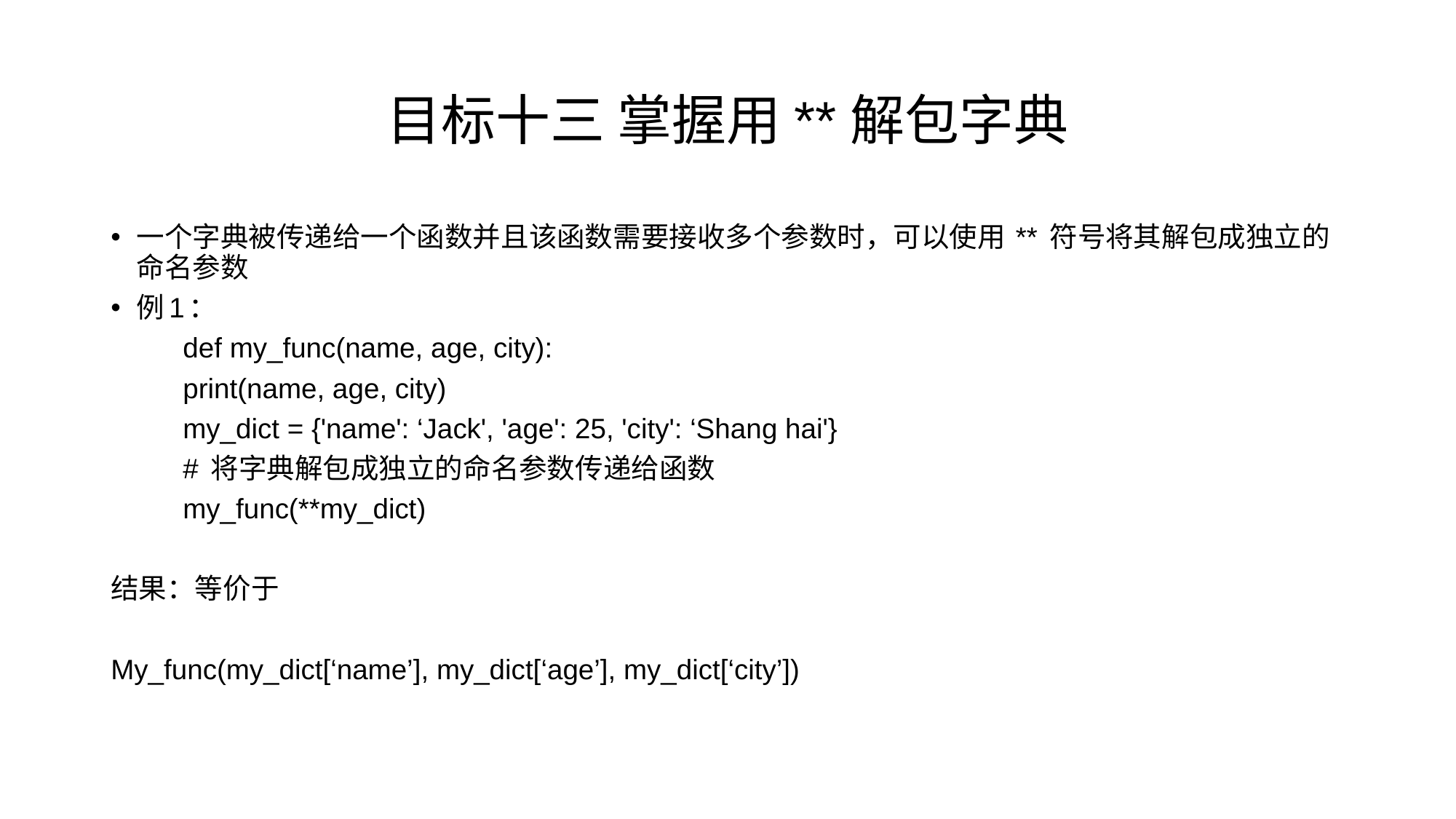

# 目标十三 掌握用**解包字典
一个字典被传递给一个函数并且该函数需要接收多个参数时，可以使用 ** 符号将其解包成独立的命名参数
例1：
        	def my_func(name, age, city):
		print(name, age, city)
	my_dict = {'name': ‘Jack', 'age': 25, 'city': ‘Shang hai'}
	# 将字典解包成独立的命名参数传递给函数
	my_func(**my_dict)

结果：等价于

My_func(my_dict[‘name’], my_dict[‘age’], my_dict[‘city’])